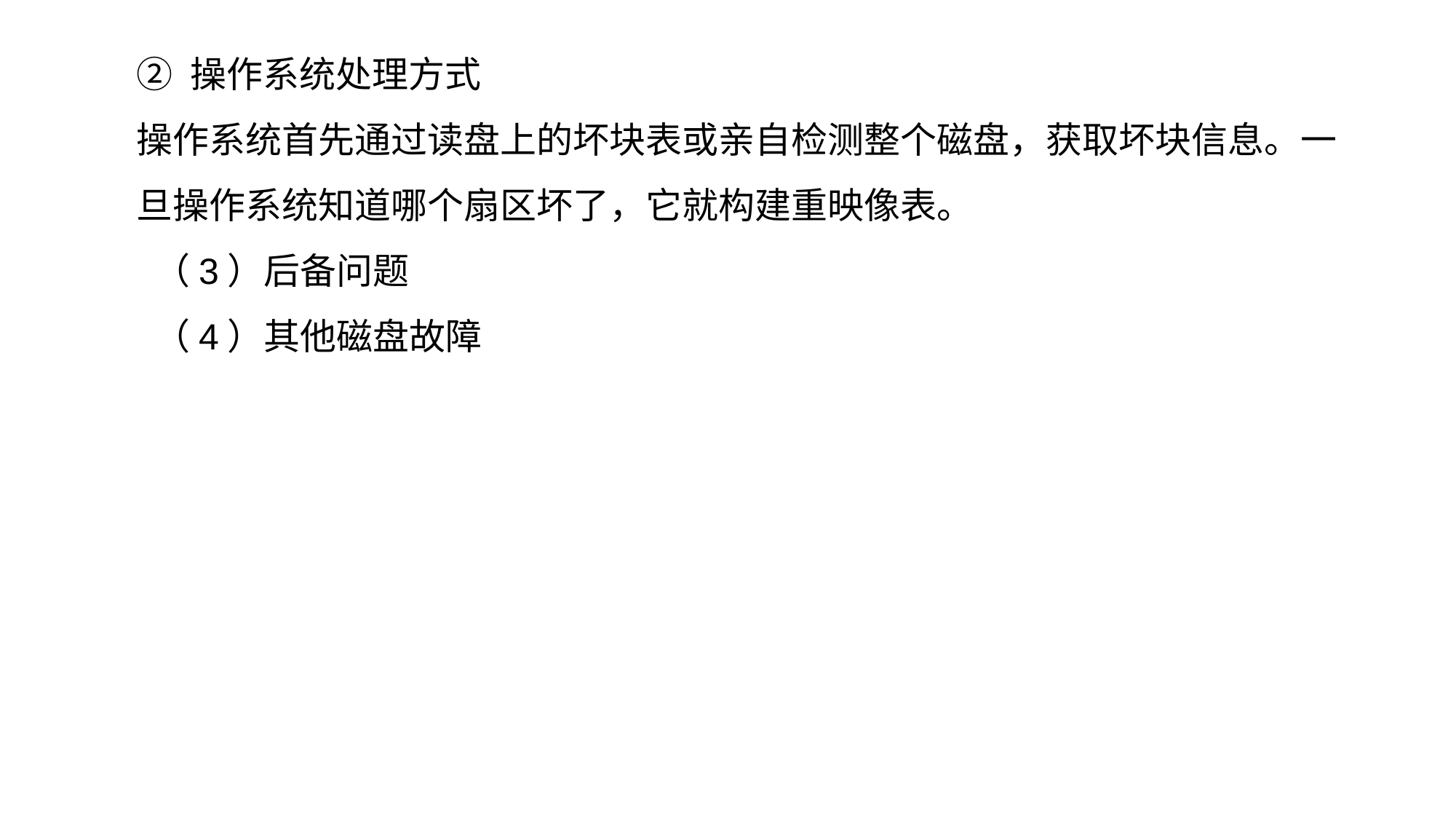

② 操作系统处理方式
操作系统首先通过读盘上的坏块表或亲自检测整个磁盘，获取坏块信息。一旦操作系统知道哪个扇区坏了，它就构建重映像表。
 （3）后备问题
 （4）其他磁盘故障